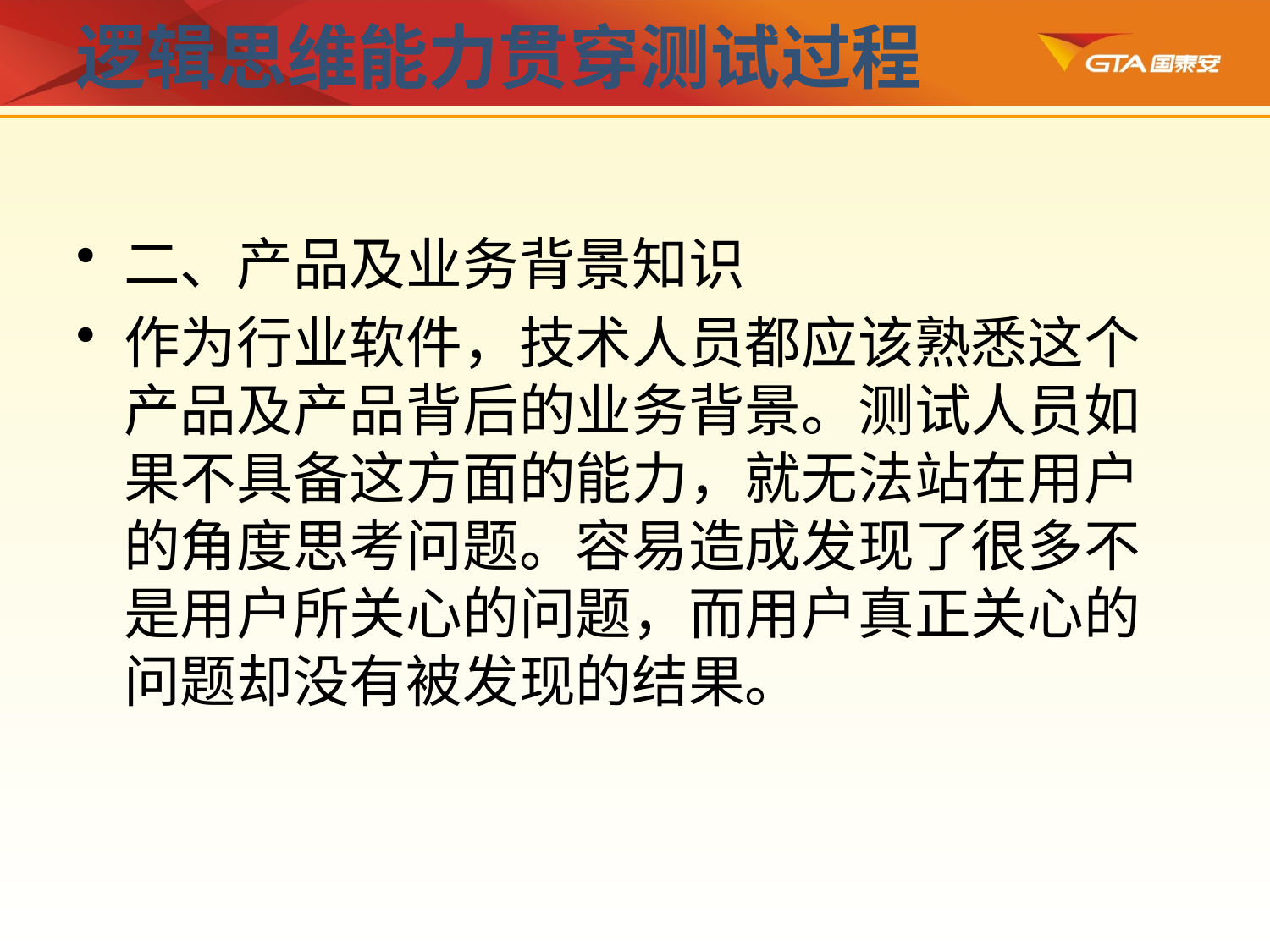

# 逻辑思维能力贯穿测试过程
二、产品及业务背景知识
作为行业软件，技术人员都应该熟悉这个产品及产品背后的业务背景。测试人员如果不具备这方面的能力，就无法站在用户的角度思考问题。容易造成发现了很多不是用户所关心的问题，而用户真正关心的问题却没有被发现的结果。